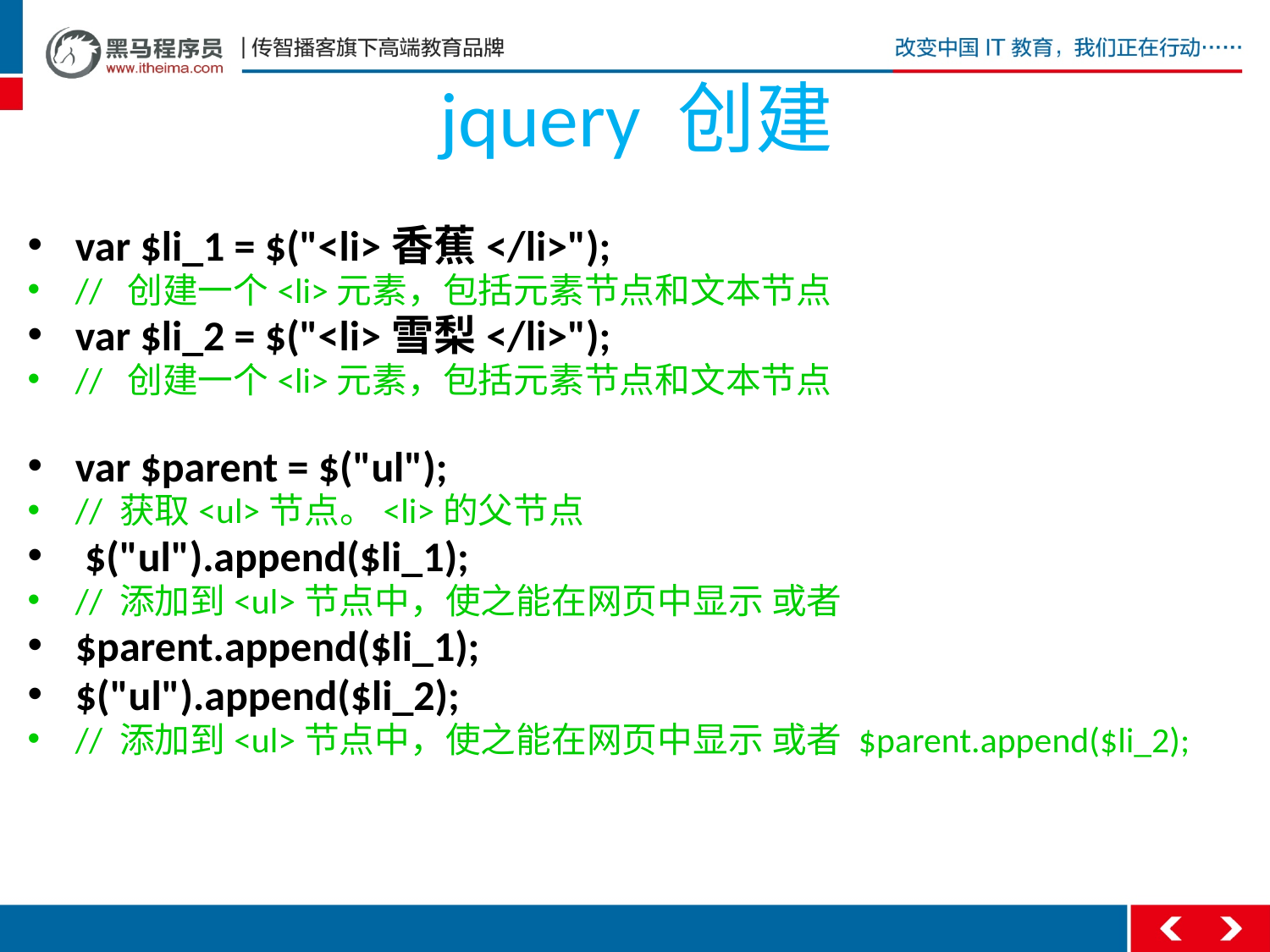

# jquery 创建
var $li_1 = $("<li>香蕉</li>");
//  创建一个<li>元素，包括元素节点和文本节点
var $li_2 = $("<li>雪梨</li>");
//  创建一个<li>元素，包括元素节点和文本节点

var $parent = $("ul");
// 获取<ul>节点。<li>的父节点
 $("ul").append($li_1);
// 添加到<ul>节点中，使之能在网页中显示 或者
$parent.append($li_1);
$("ul").append($li_2);
// 添加到<ul>节点中，使之能在网页中显示 或者 $parent.append($li_2);